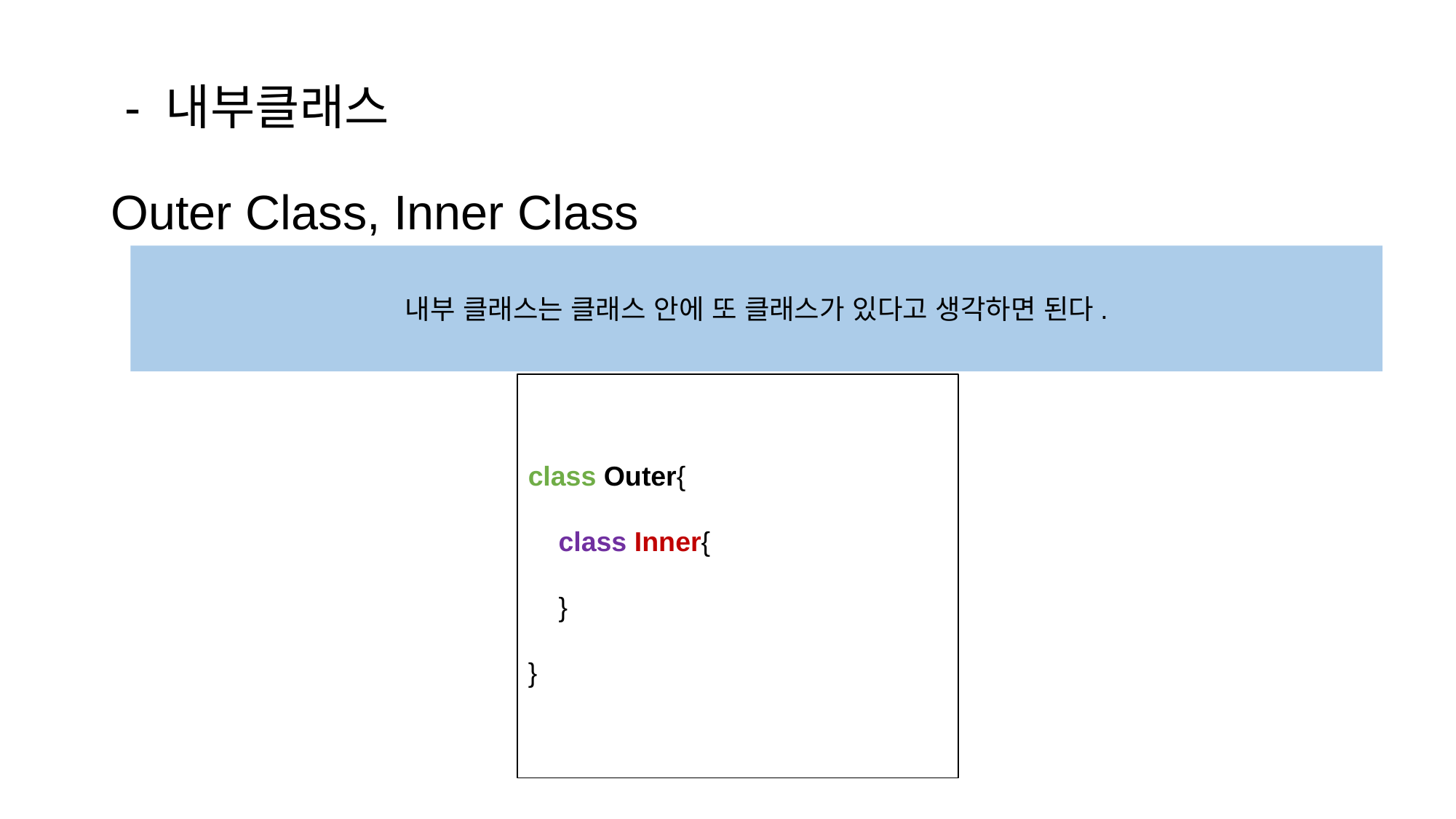

# - 내부클래스 Outer Class, Inner Class
내부 클래스는 클래스 안에 또 클래스가 있다고 생각하면 된다.
class Outer{

    class Inner{

    }

}